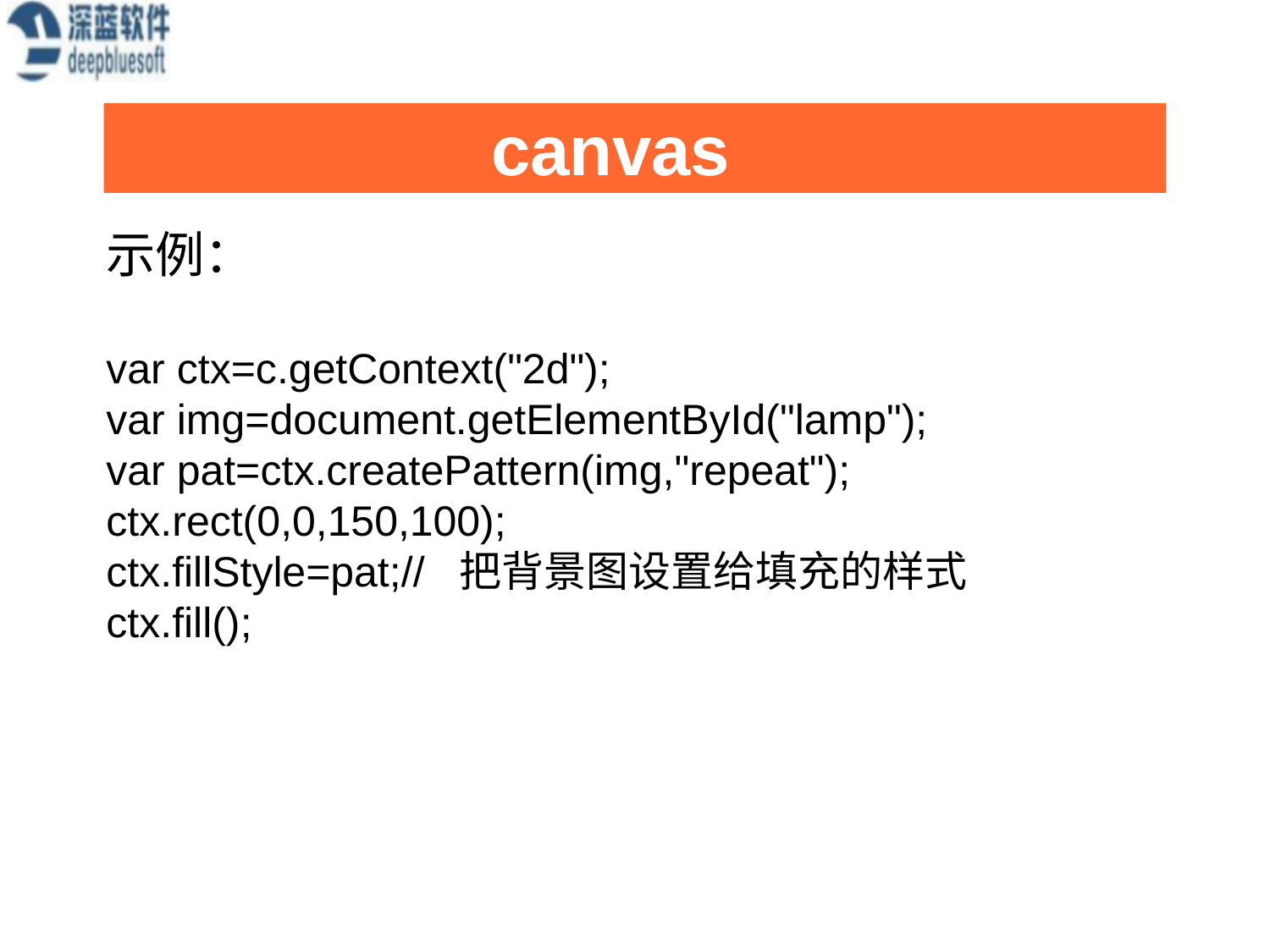

canvas

示例：

var ctx=c.getContext("2d");
var img=document.getElementById("lamp");
var pat=ctx.createPattern(img,"repeat");
ctx.rect(0,0,150,100);
ctx.fillStyle=pat;//  把背景图设置给填充的样式
ctx.fill();